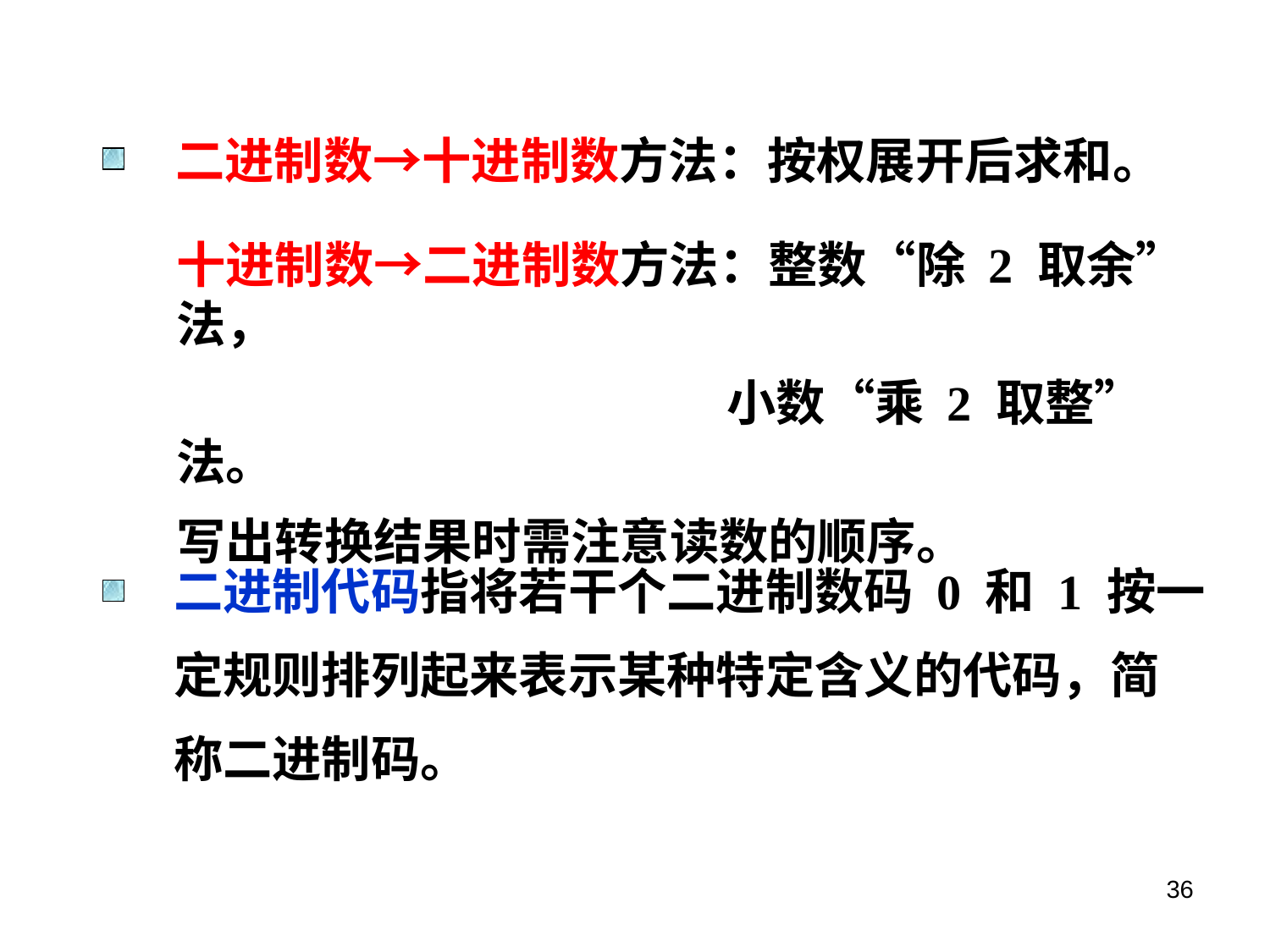

二进制数→十进制数方法：按权展开后求和。

十进制数→二进制数方法：整数“除 2 取余”法，
                                                小数“乘 2 取整”法。
写出转换结果时需注意读数的顺序。
二进制代码指将若干个二进制数码 0 和 1 按一
定规则排列起来表示某种特定含义的代码，简
称二进制码。

36